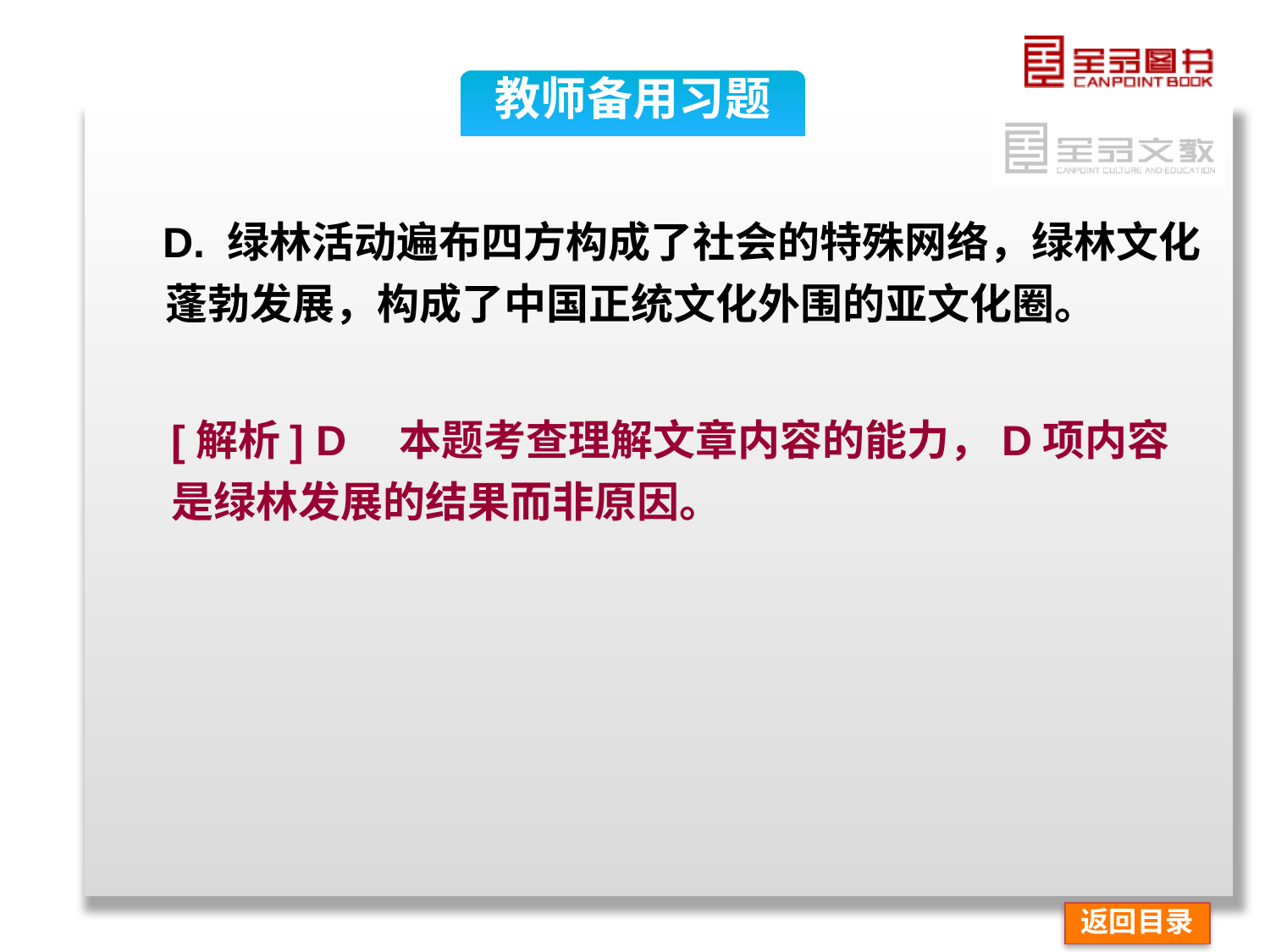

教师备用习题
D. 绿林活动遍布四方构成了社会的特殊网络，绿林文化蓬勃发展，构成了中国正统文化外围的亚文化圈。
[解析] D　本题考查理解文章内容的能力，D项内容是绿林发展的结果而非原因。
返回目录